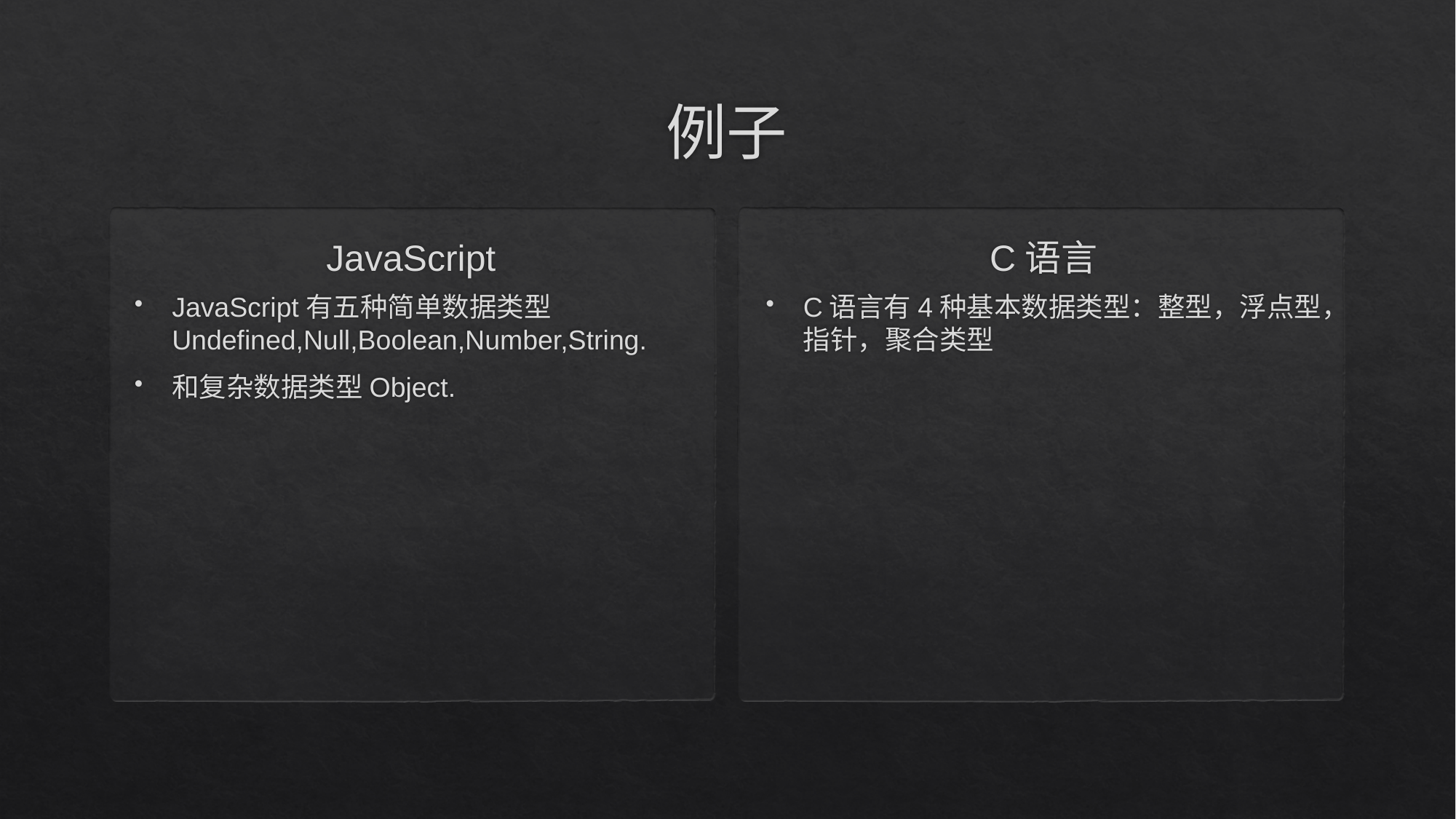

# 例子
JavaScript
C语言
JavaScript有五种简单数据类型Undefined,Null,Boolean,Number,String.
和复杂数据类型Object.
C语言有4种基本数据类型：整型，浮点型，指针，聚合类型